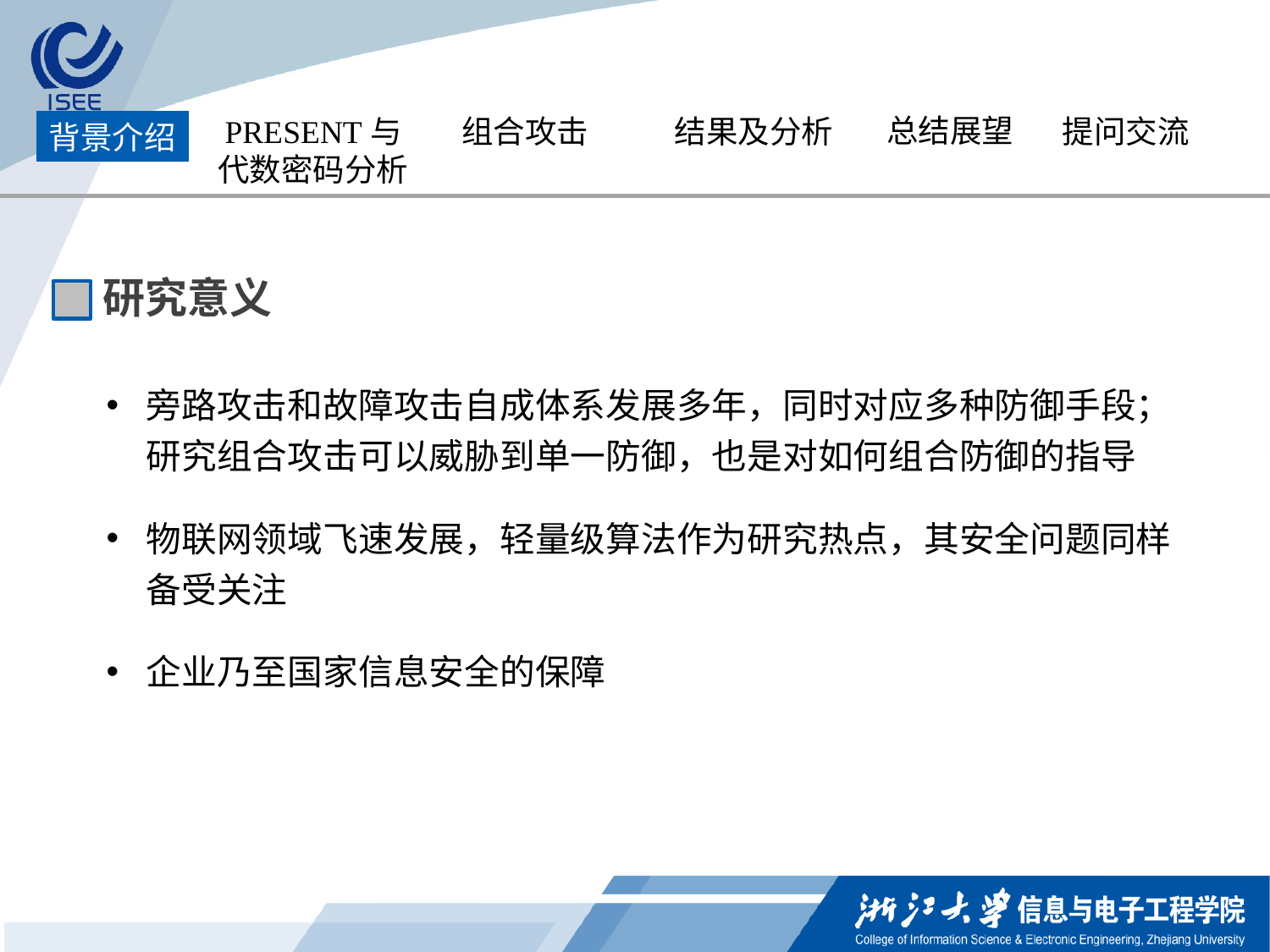

总结展望
PRESENT与
代数密码分析
组合攻击
结果及分析
提问交流
背景介绍
研究意义

旁路攻击和故障攻击自成体系发展多年，同时对应多种防御手段；
研究组合攻击可以威胁到单一防御，也是对如何组合防御的指导
物联网领域飞速发展，轻量级算法作为研究热点，其安全问题同样备受关注
企业乃至国家信息安全的保障